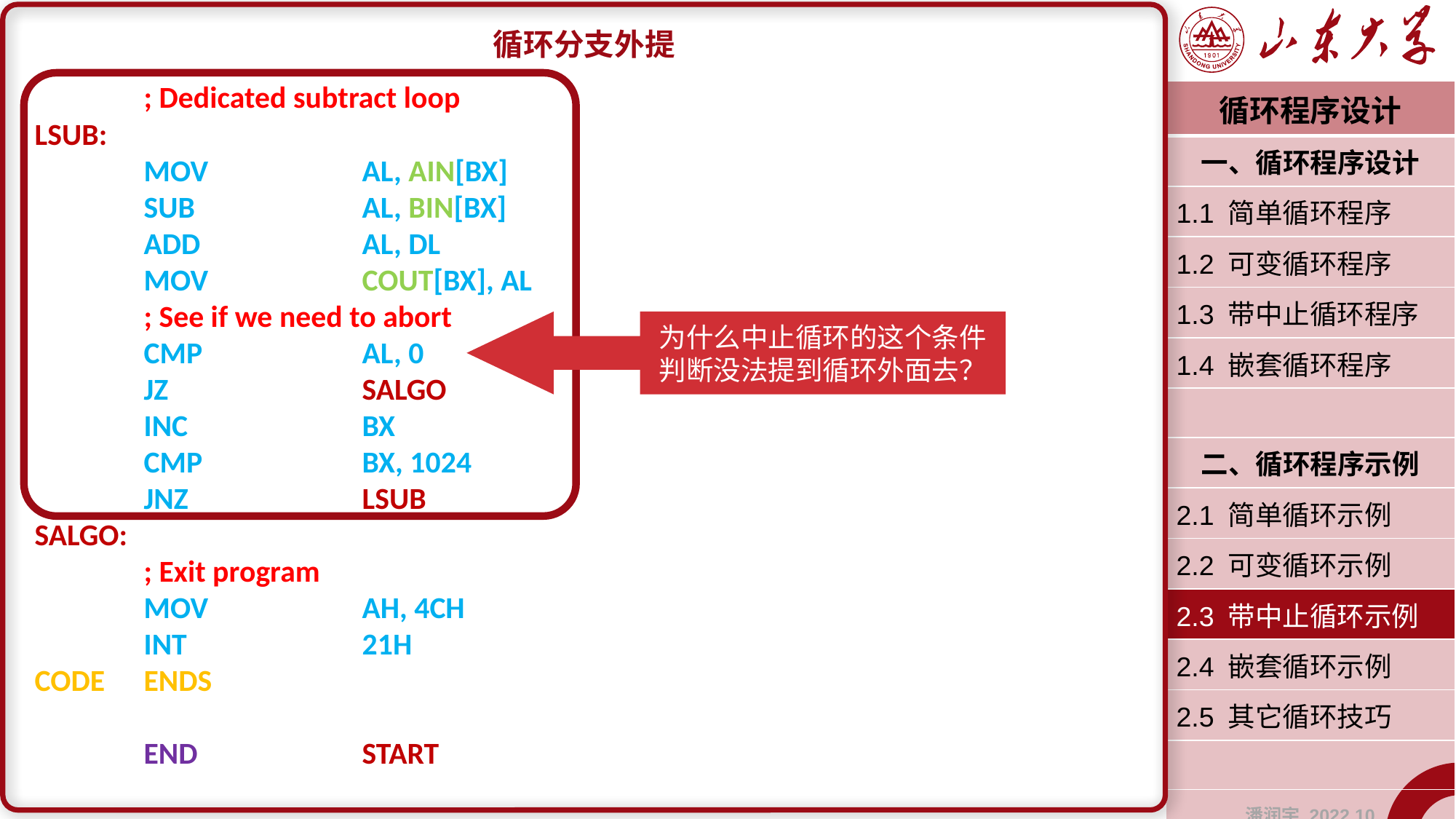

循环分支外提
	; Dedicated subtract loop
LSUB:
	MOV		AL, AIN[BX]
	SUB		AL, BIN[BX]
	ADD		AL, DL
	MOV		COUT[BX], AL
	; See if we need to abort
	CMP		AL, 0
	JZ		SALGO
	INC		BX
	CMP		BX, 1024
	JNZ		LSUB
SALGO:
	; Exit program
	MOV     		AH, 4CH
	INT		21H
CODE	ENDS

	END		START

| 循环程序设计 |
| --- |
| 一、循环程序设计 |
| 1.1 简单循环程序 |
| 1.2 可变循环程序 |
| 1.3 带中止循环程序 |
| 1.4 嵌套循环程序 |
|  |
| 二、循环程序示例 |
| 2.1 简单循环示例 |
| 2.2 可变循环示例 |
| 2.3 带中止循环示例 |
| 2.4 嵌套循环示例 |
| 2.5 其它循环技巧 |
|  |
| 潘润宇 2022.10 |
为什么中止循环的这个条件判断没法提到循环外面去？